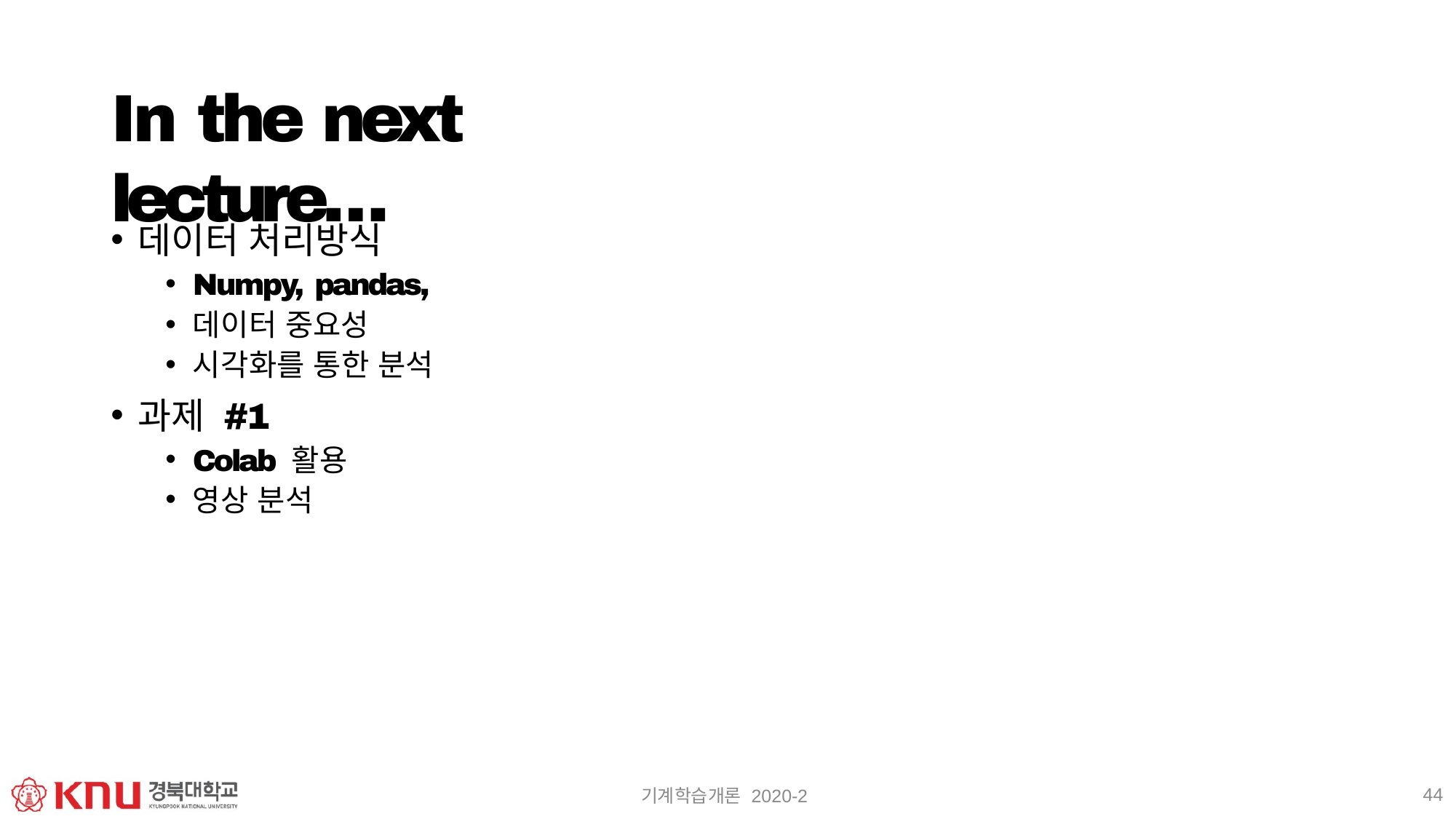

# In the next lecture…
데이터 처리방식
Numpy, pandas,
데이터 중요성
시각화를 통한 분석
과제 #1
Colab 활용
영상 분석
44
기계학습개론 2020-2